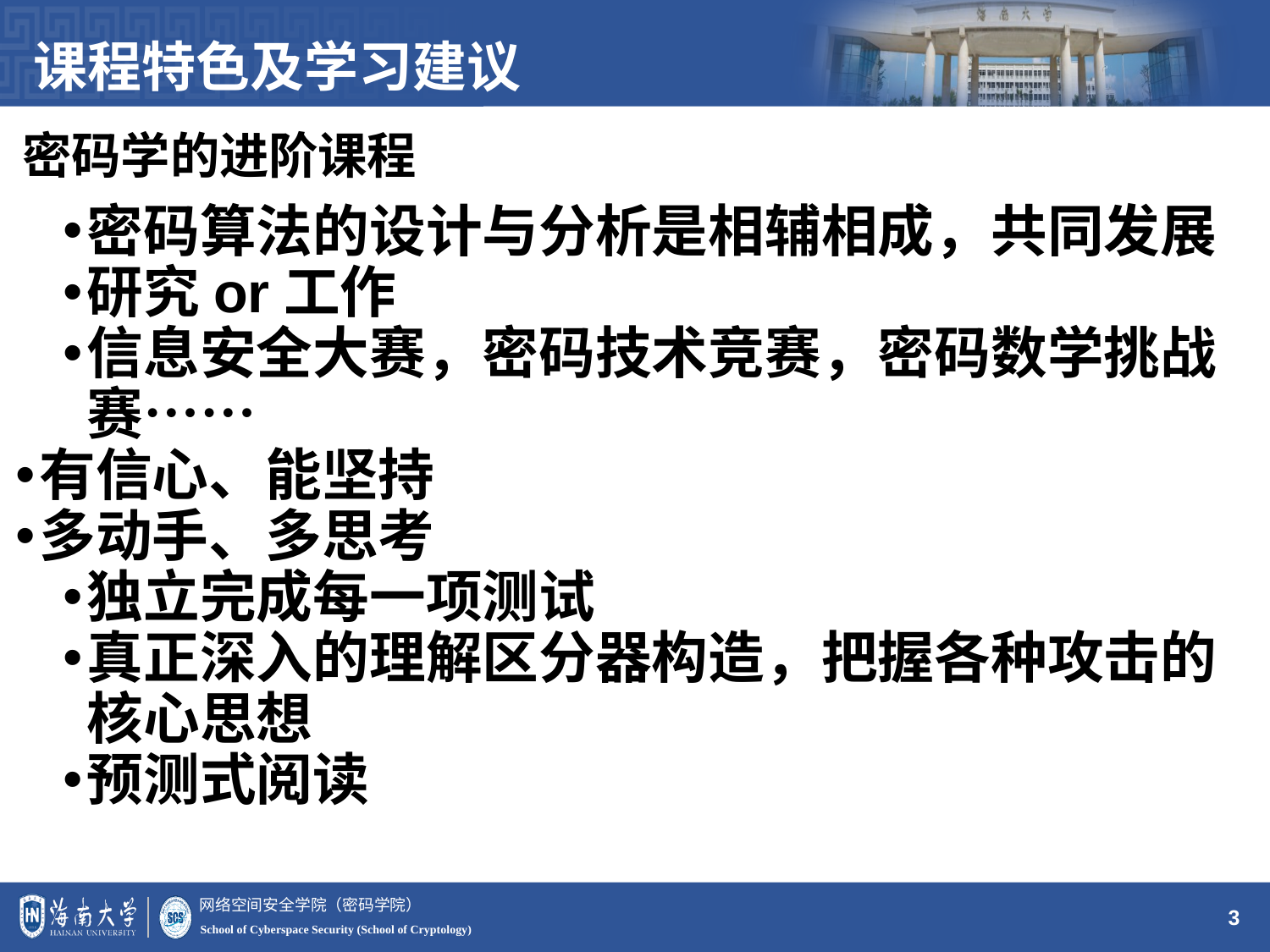

课程特色及学习建议
密码学的进阶课程
密码算法的设计与分析是相辅相成，共同发展
研究or工作
信息安全大赛，密码技术竞赛，密码数学挑战赛……
有信心、能坚持
多动手、多思考
独立完成每一项测试
真正深入的理解区分器构造，把握各种攻击的核心思想
预测式阅读

3